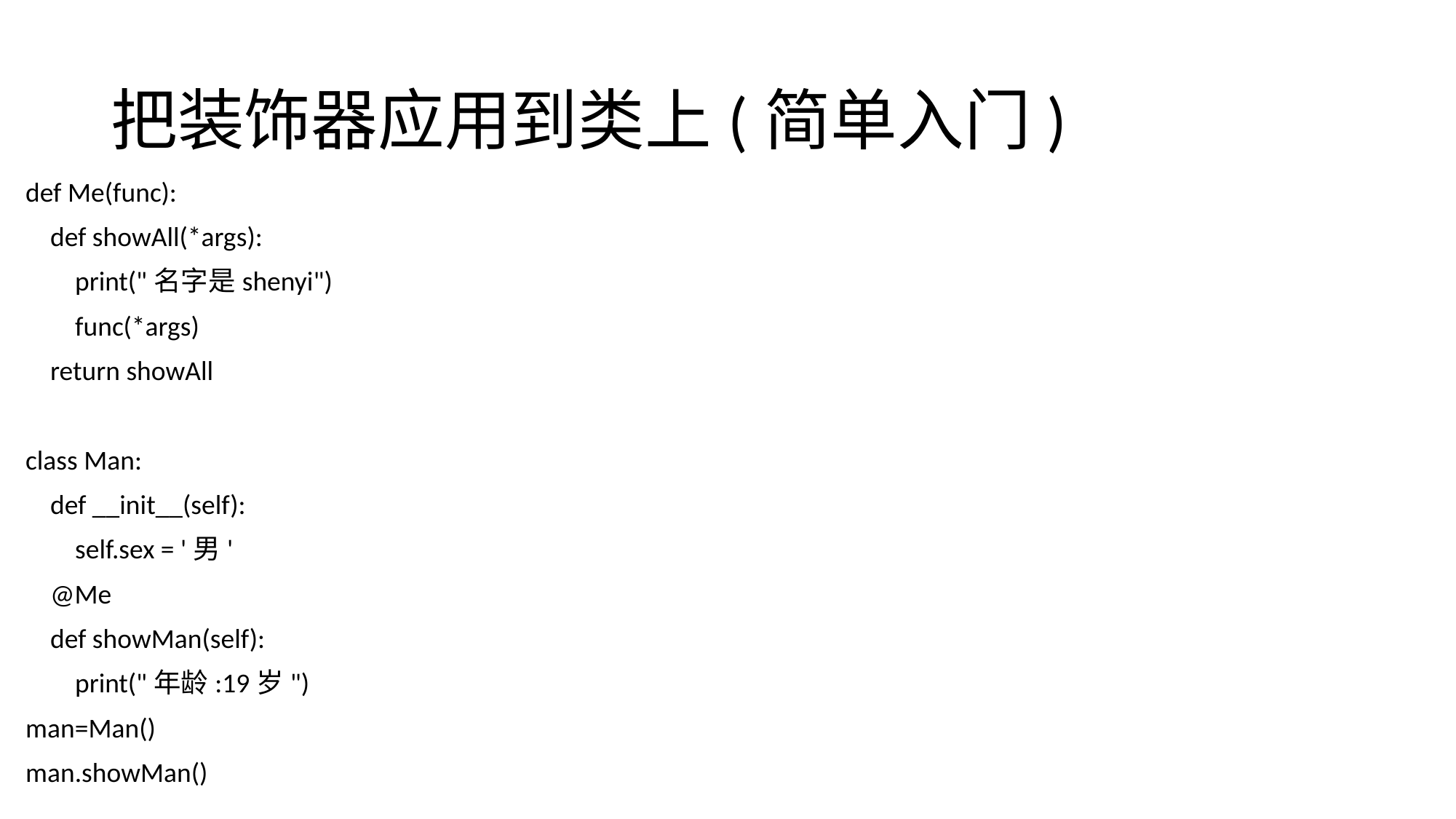

# 把装饰器应用到类上(简单入门)
def Me(func):
    def showAll(*args):
        print("名字是shenyi")
        func(*args)
    return showAll

class Man:
    def __init__(self):
        self.sex = '男'
    @Me
    def showMan(self):
        print("年龄:19岁")
man=Man()
man.showMan()